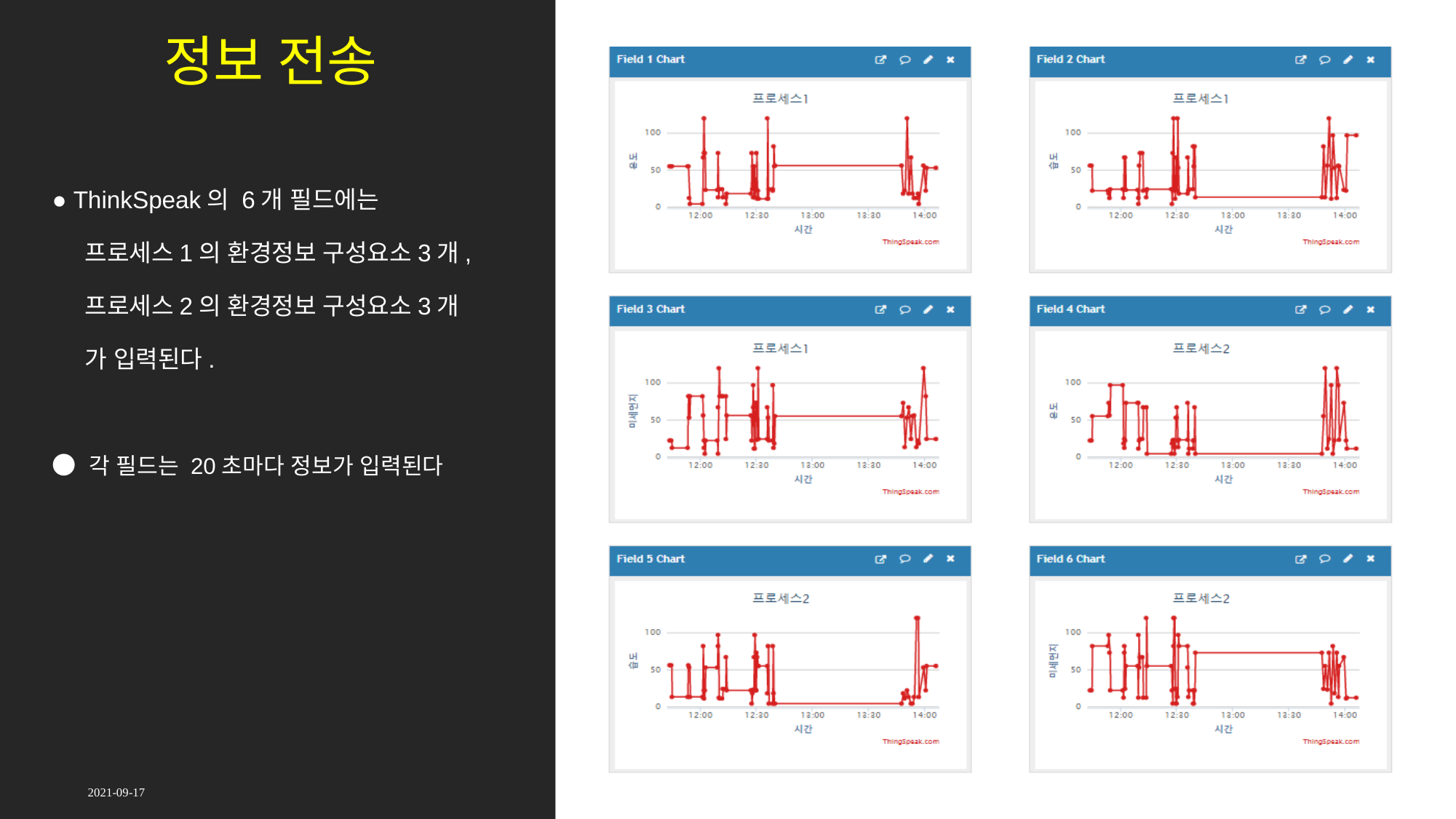

# 정보 전송

● ThinkSpeak의 6개 필드에는
    프로세스1의 환경정보 구성요소3개,
    프로세스2의 환경정보 구성요소3개
    가 입력된다.

● 각 필드는 20초마다 정보가 입력된다
2021-09-17